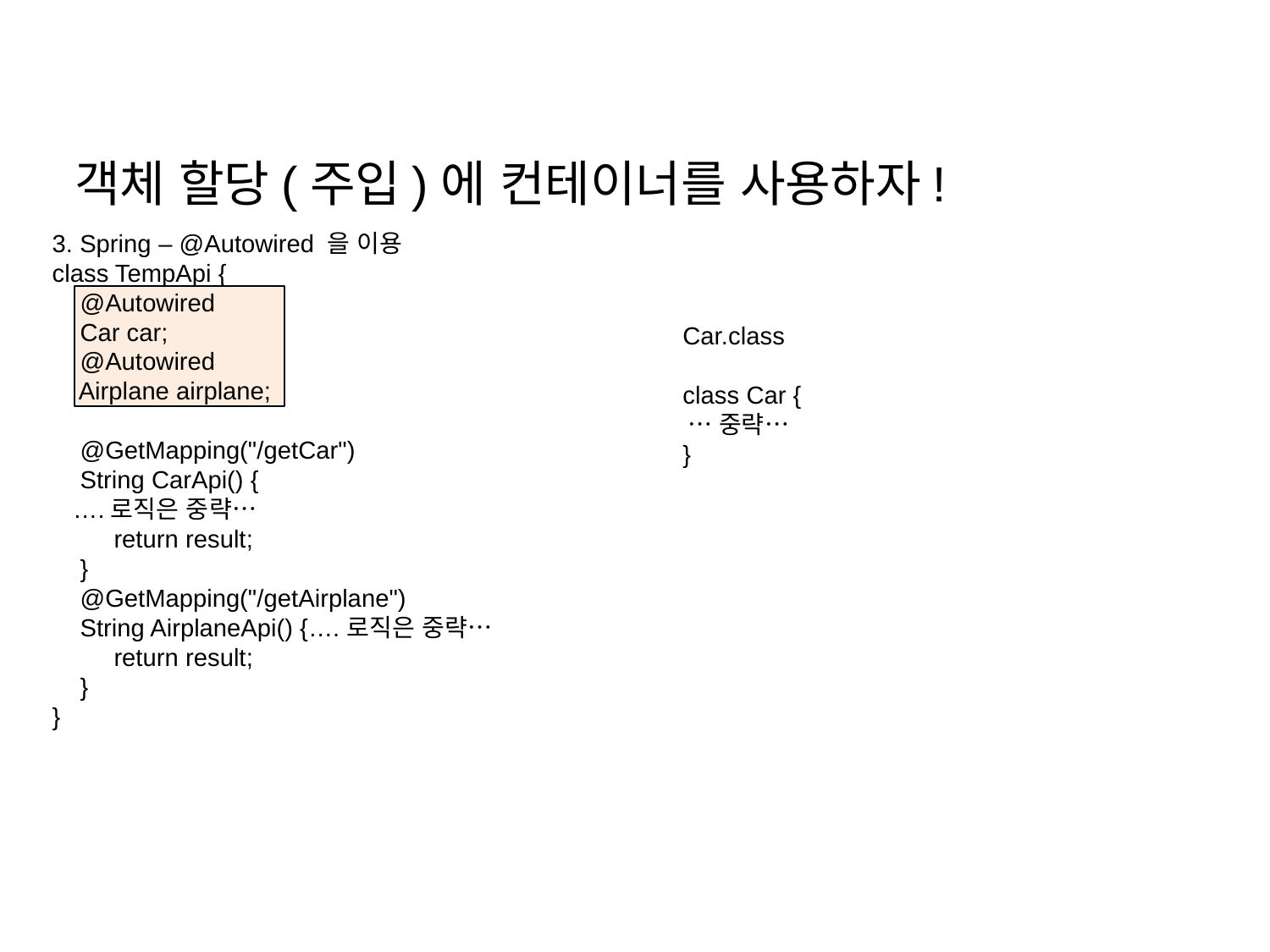

객체 할당(주입)에 컨테이너를 사용하자!
3. Spring – @Autowired 을 이용
class TempApi {
    @Autowired
    Car car;
    @Autowired
    Airplane airplane;
    @GetMapping("/getCar")
    String CarApi() {
   ….로직은 중략…
        return result;
    }
    @GetMapping("/getAirplane")
    String AirplaneApi() {….로직은 중략…
        return result;
    }
}

Car.class

class Car {
 …중략…
}